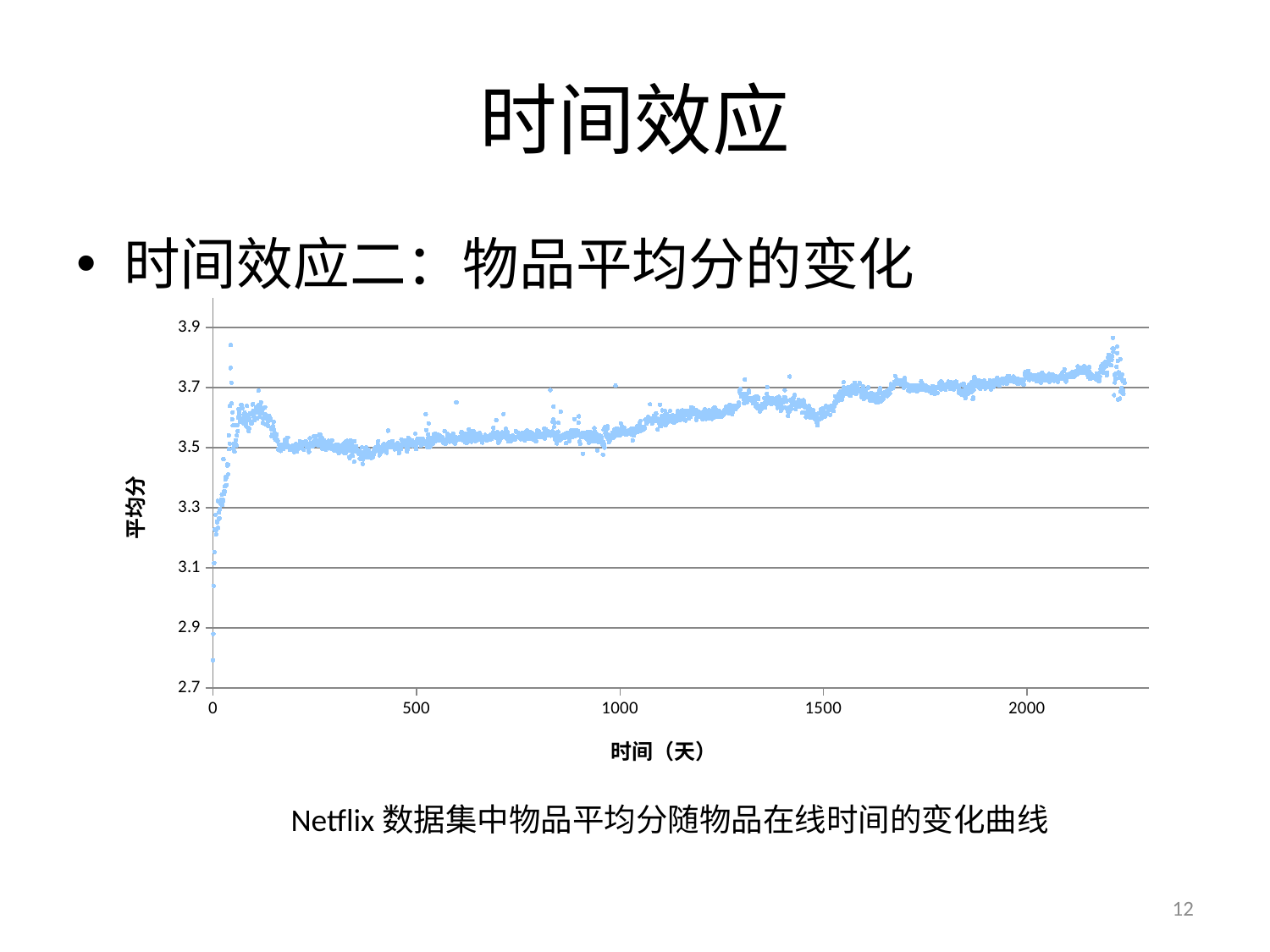

# 时间效应
时间效应二：物品平均分的变化

### Chart

| Category |  |
|---|---|
Netflix数据集中物品平均分随物品在线时间的变化曲线
12